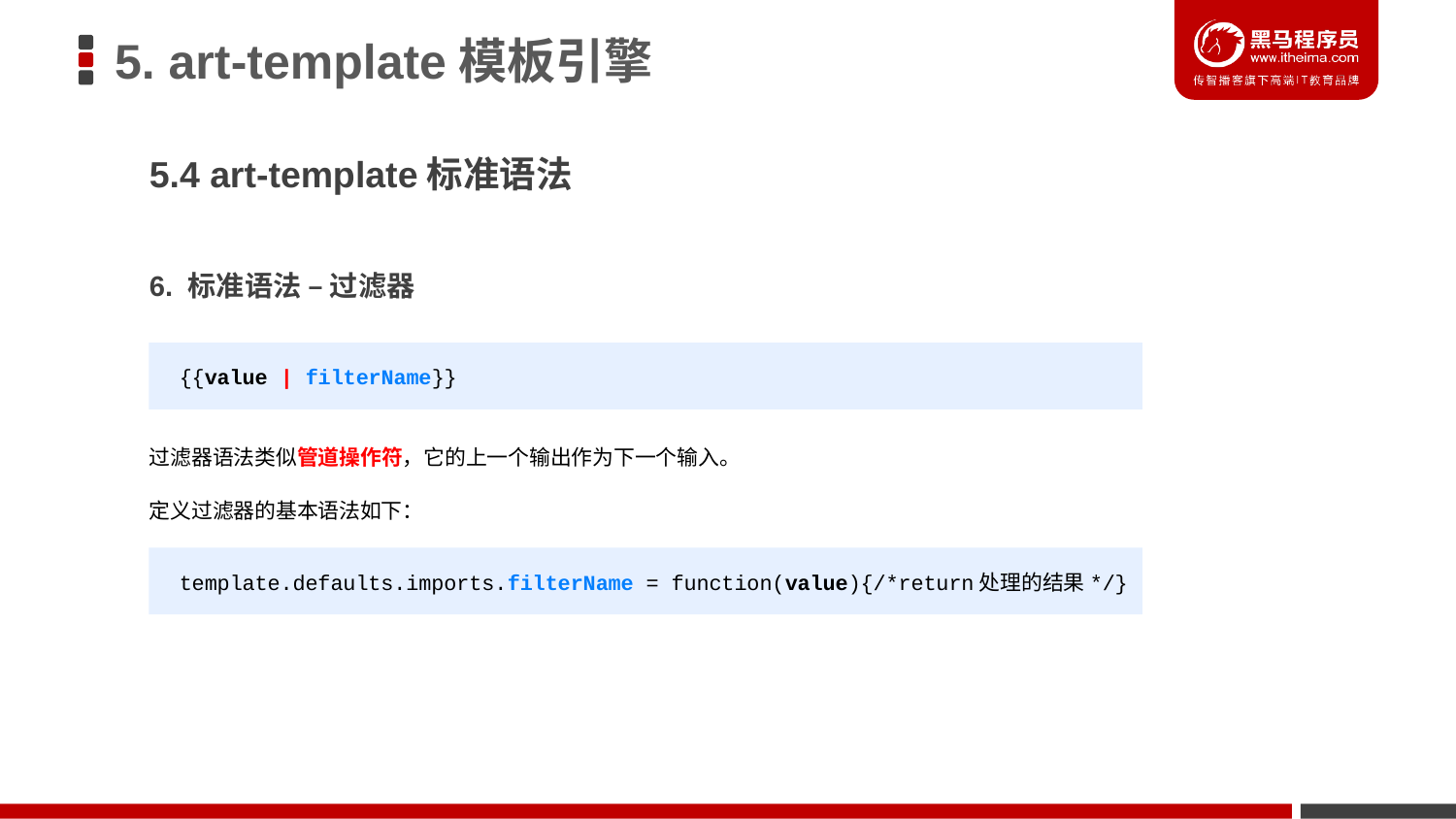

# 5. art-template模板引擎
5.4 art-template标准语法
6. 标准语法 – 过滤器

{{value | filterName}}
过滤器语法类似管道操作符，它的上一个输出作为下一个输入。
定义过滤器的基本语法如下：

template.defaults.imports.filterName = function(value){/*return处理的结果*/}